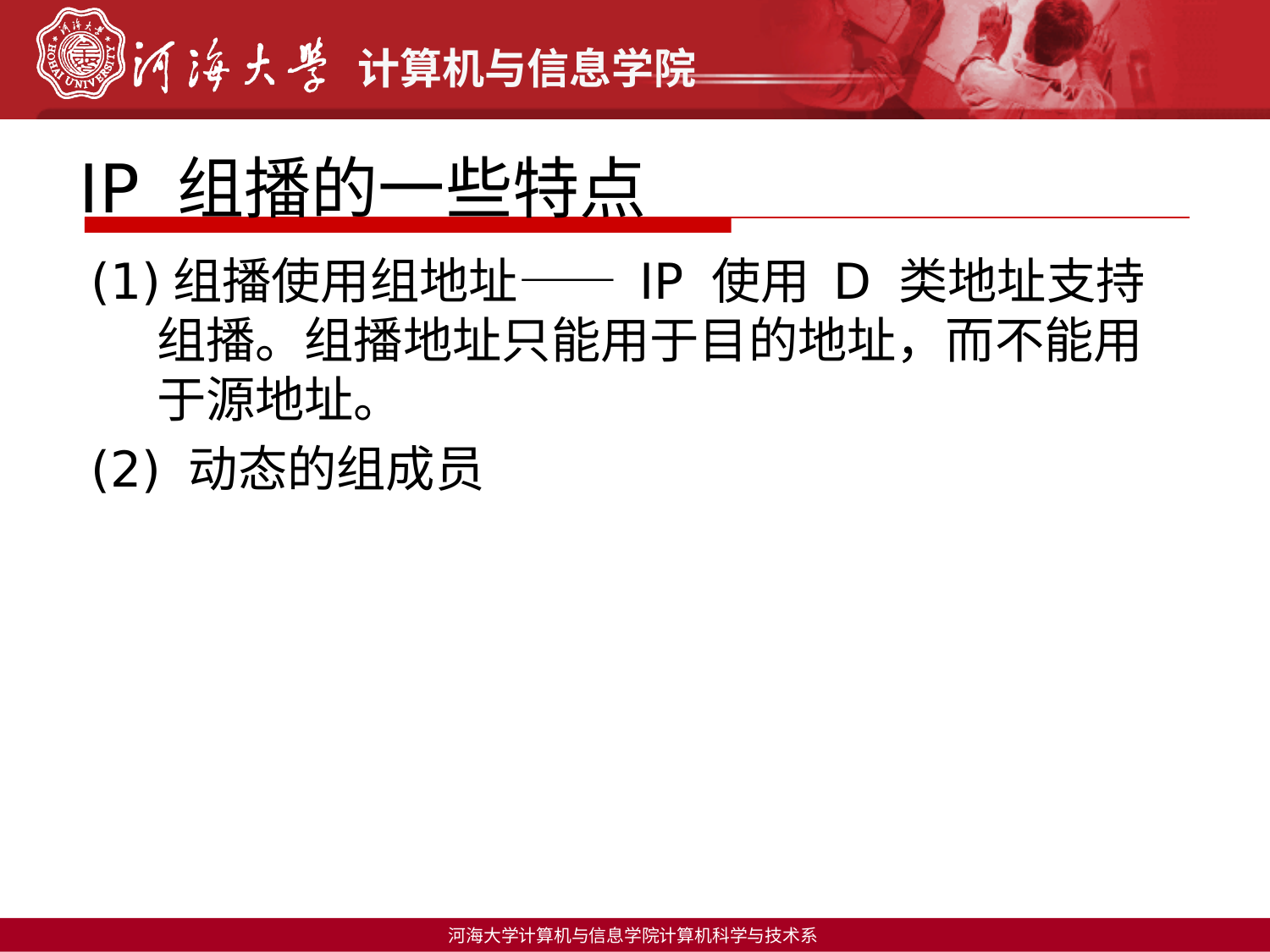

# IP 组播的一些特点
(1)组播使用组地址—— IP 使用 D 类地址支持组播。组播地址只能用于目的地址，而不能用于源地址。
(2) 动态的组成员